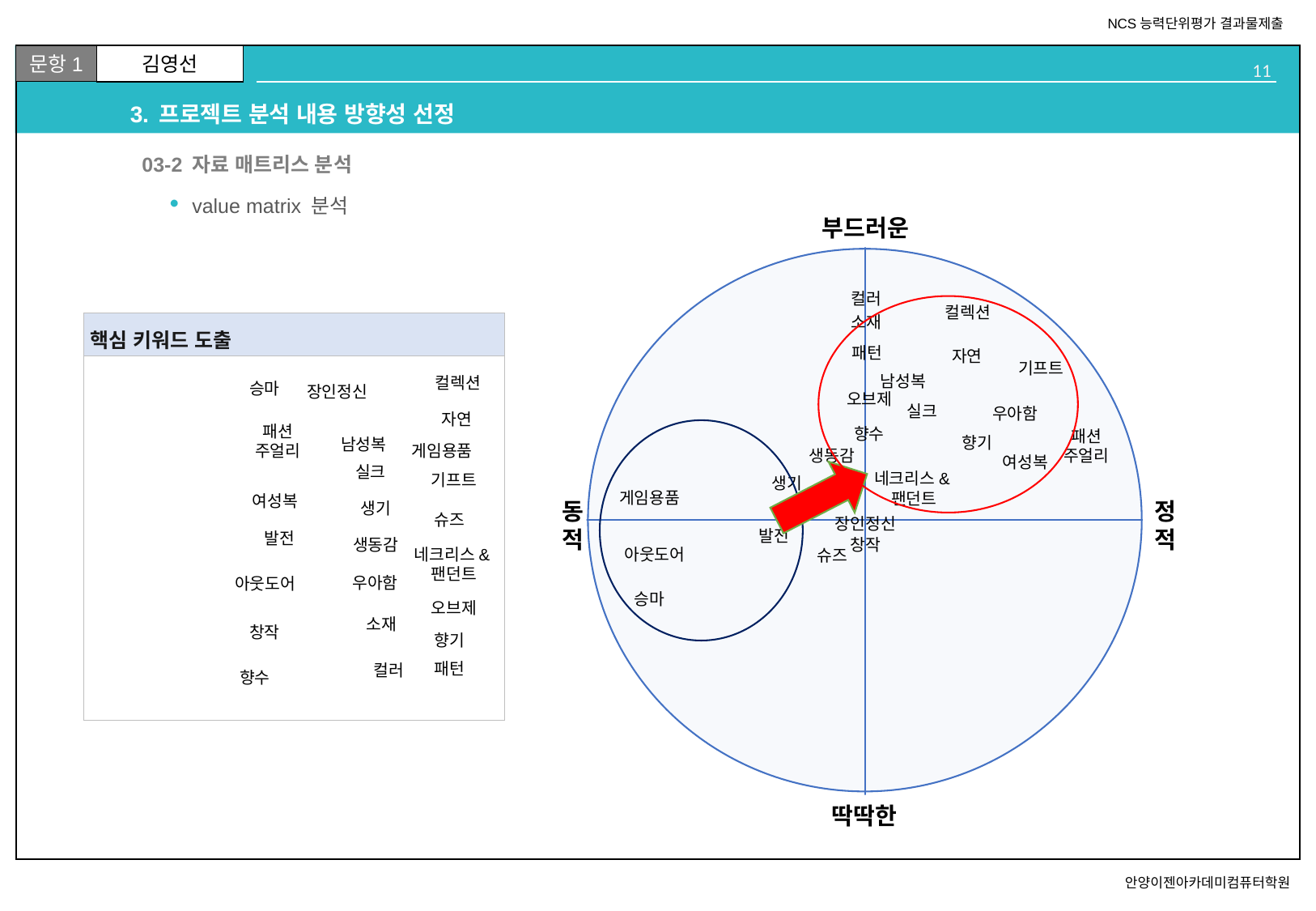

# 3. 프로젝트 분석 내용 방향성 선정
02
03-2 자료 매트리스 분석
value matrix 분석
컬러

컬렉션
소재
패턴
자연
기프트
남성복
컬렉션
승마
장인정신
오브제
실크
우아함
자연
패션 주얼리
향수

패션 주얼리
향기
남성복
게임용품
생동감
여성복
실크
네크리스&팬던트
기프트
생기

게임용품
여성복
생기
슈즈
장인정신
발전
발전
생동감
창작
네크리스&팬던트
아웃도어
슈즈
우아함
아웃도어
승마
오브제
소재
창작
향기
패턴
컬러
향수